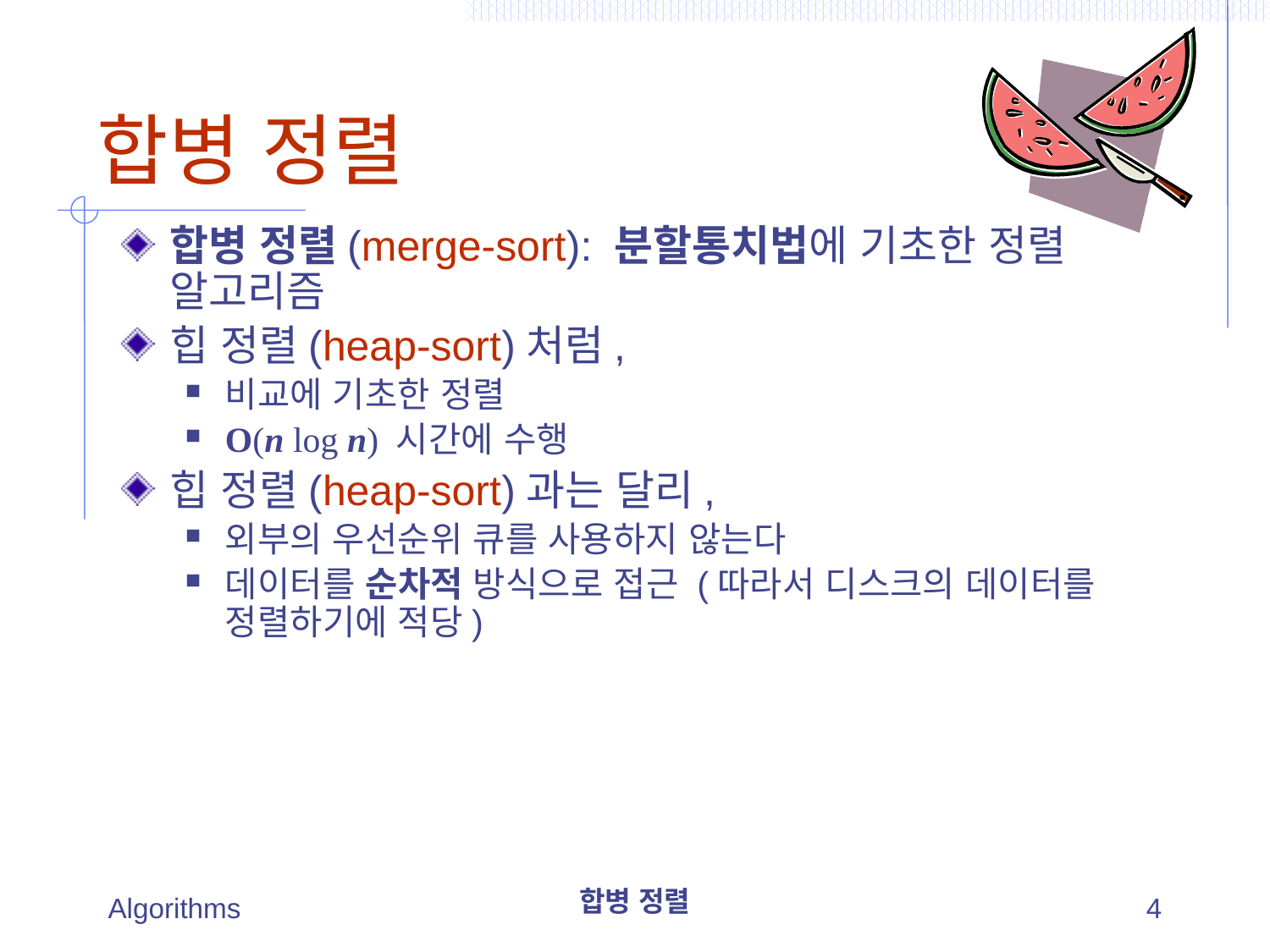

# 합병 정렬
합병 정렬(merge-sort): 분할통치법에 기초한 정렬 알고리즘
힙 정렬(heap-sort)처럼,
비교에 기초한 정렬
O(n log n) 시간에 수행
힙 정렬(heap-sort)과는 달리,
외부의 우선순위 큐를 사용하지 않는다
데이터를 순차적 방식으로 접근 (따라서 디스크의 데이터를 정렬하기에 적당)
Algorithms
합병 정렬
4